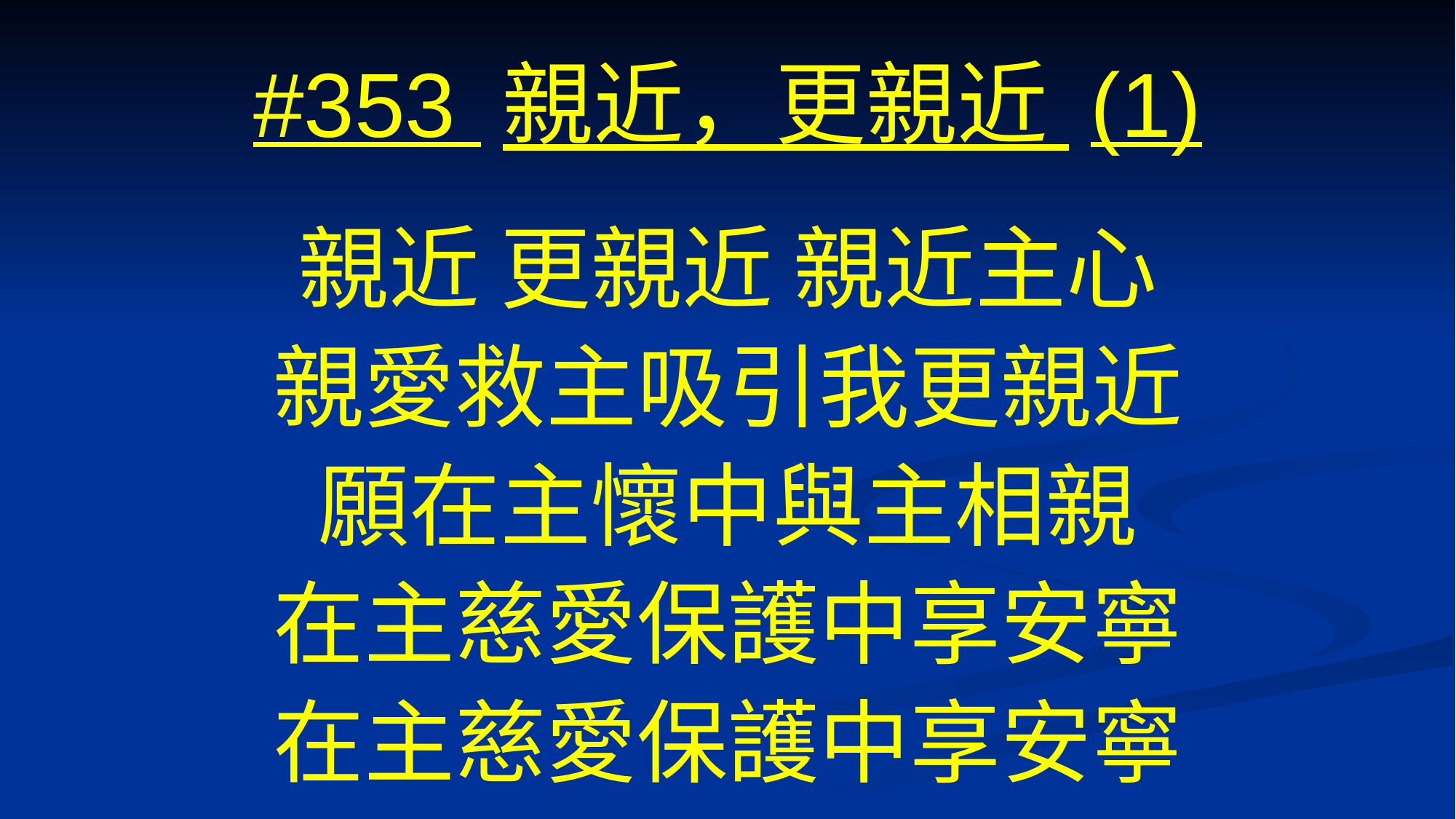

# #353 親近，更親近 (1)
親近 更親近 親近主心
親愛救主吸引我更親近
願在主懷中與主相親
在主慈愛保護中享安寧
在主慈愛保護中享安寧